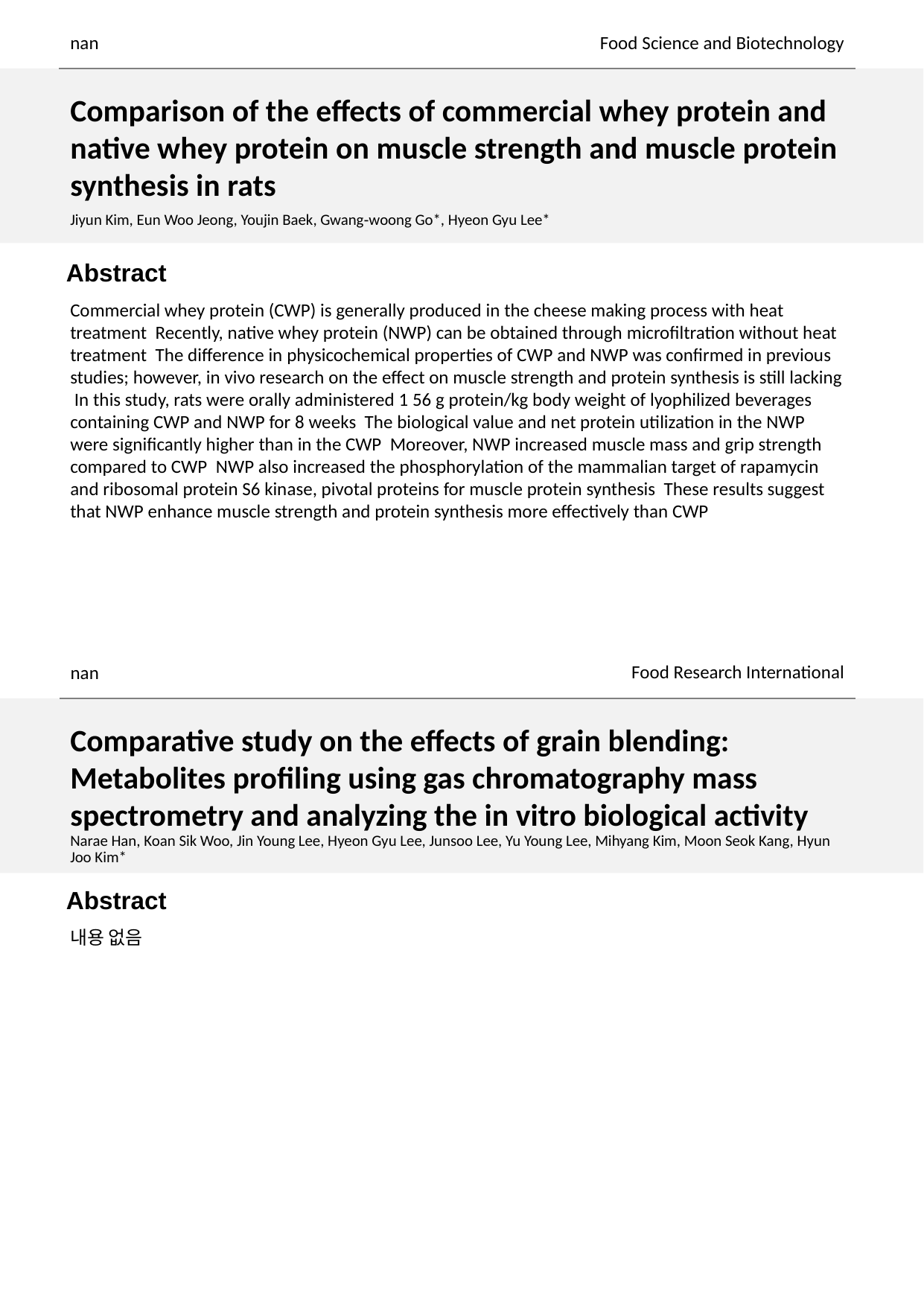

nan
Food Science and Biotechnology
Comparison of the effects of commercial whey protein and native whey protein on muscle strength and muscle protein synthesis in rats
Jiyun Kim, Eun Woo Jeong, Youjin Baek, Gwang‑woong Go*, Hyeon Gyu Lee*
Commercial whey protein (CWP) is generally produced in the cheese making process with heat treatment  Recently, native whey protein (NWP) can be obtained through microfiltration without heat treatment  The difference in physicochemical properties of CWP and NWP was confirmed in previous studies; however, in vivo research on the effect on muscle strength and protein synthesis is still lacking  In this study, rats were orally administered 1 56 g protein/kg body weight of lyophilized beverages containing CWP and NWP for 8 weeks  The biological value and net protein utilization in the NWP were significantly higher than in the CWP  Moreover, NWP increased muscle mass and grip strength compared to CWP  NWP also increased the phosphorylation of the mammalian target of rapamycin and ribosomal protein S6 kinase, pivotal proteins for muscle protein synthesis  These results suggest that NWP enhance muscle strength and protein synthesis more effectively than CWP
Food Research International
nan
Comparative study on the effects of grain blending: Metabolites profiling using gas chromatography mass spectrometry and analyzing the in vitro biological activity
Narae Han, Koan Sik Woo, Jin Young Lee, Hyeon Gyu Lee, Junsoo Lee, Yu Young Lee, Mihyang Kim, Moon Seok Kang, Hyun Joo Kim*
내용 없음